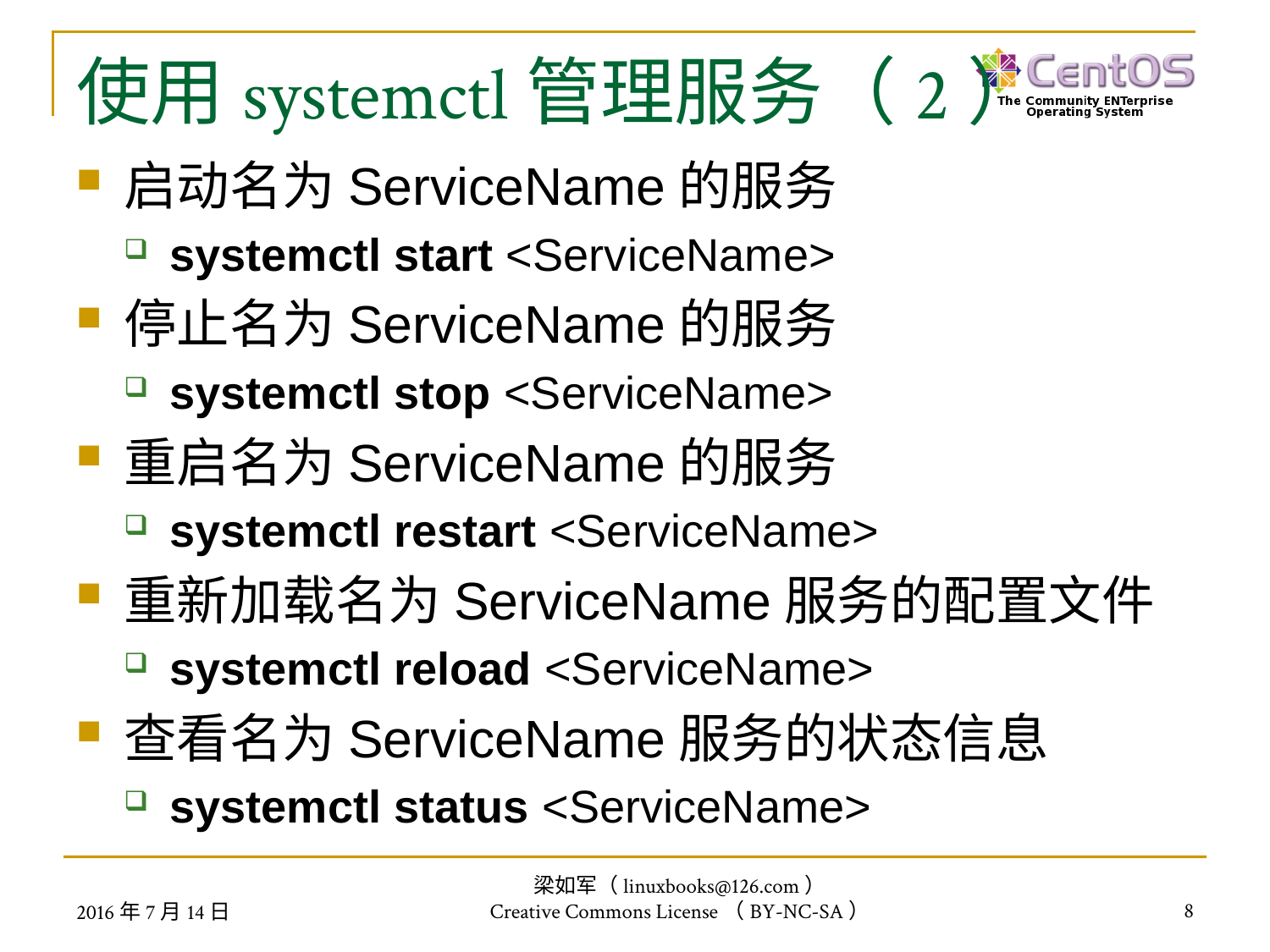

# 使用systemctl管理服务（2）
启动名为ServiceName的服务
systemctl start <ServiceName>
停止名为ServiceName的服务
systemctl stop <ServiceName>
重启名为ServiceName的服务
systemctl restart <ServiceName>
重新加载名为ServiceName服务的配置文件
systemctl reload <ServiceName>
查看名为ServiceName服务的状态信息
systemctl status <ServiceName>
梁如军（linuxbooks@126.com）
Creative Commons License（BY-NC-SA）
2016年7月14日
8